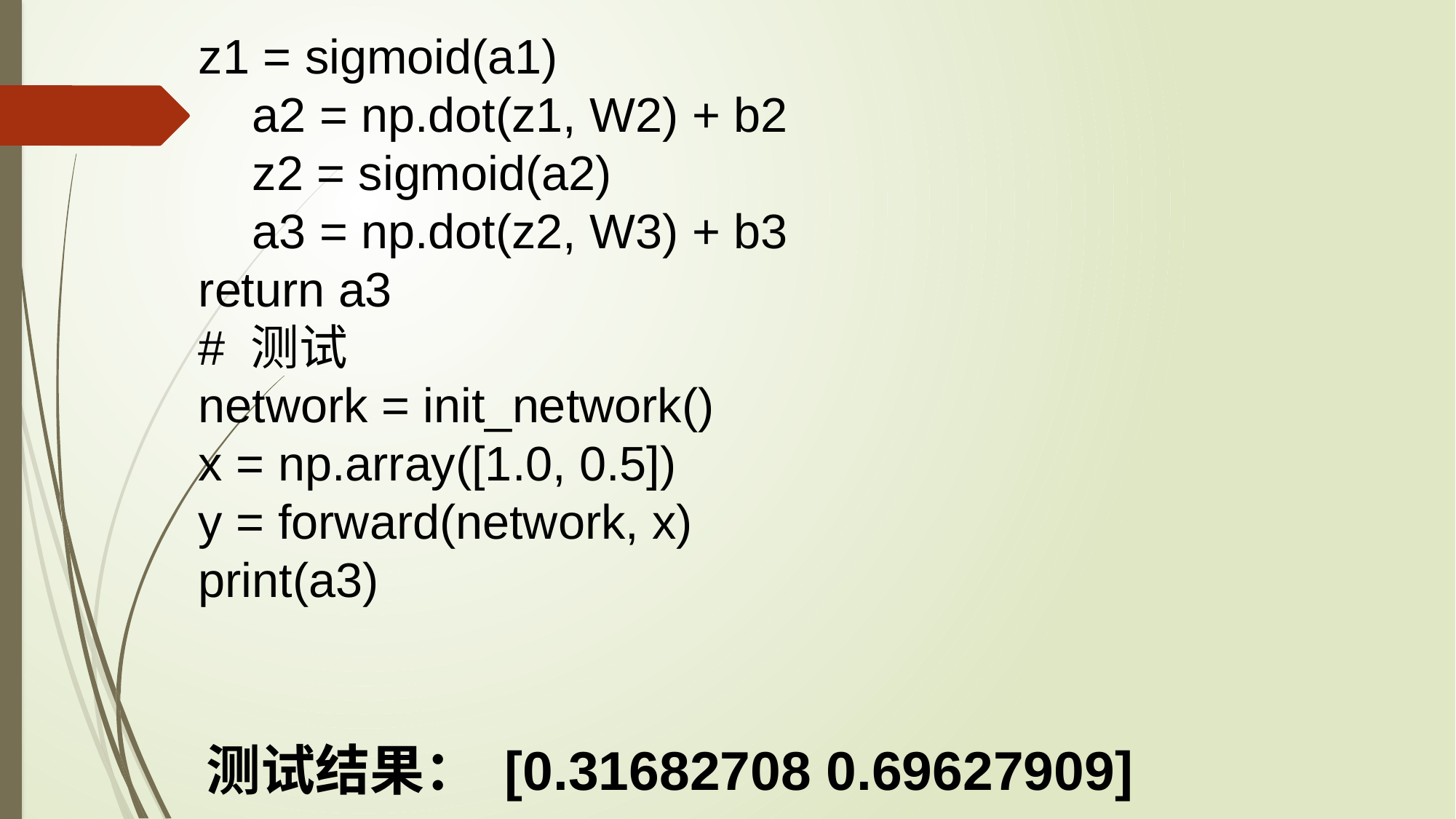

z1 = sigmoid(a1)
    a2 = np.dot(z1, W2) + b2
    z2 = sigmoid(a2)
    a3 = np.dot(z2, W3) + b3
return a3
# 测试
network = init_network()
x = np.array([1.0, 0.5])
y = forward(network, x)
print(a3)
测试结果： [0.31682708 0.69627909]